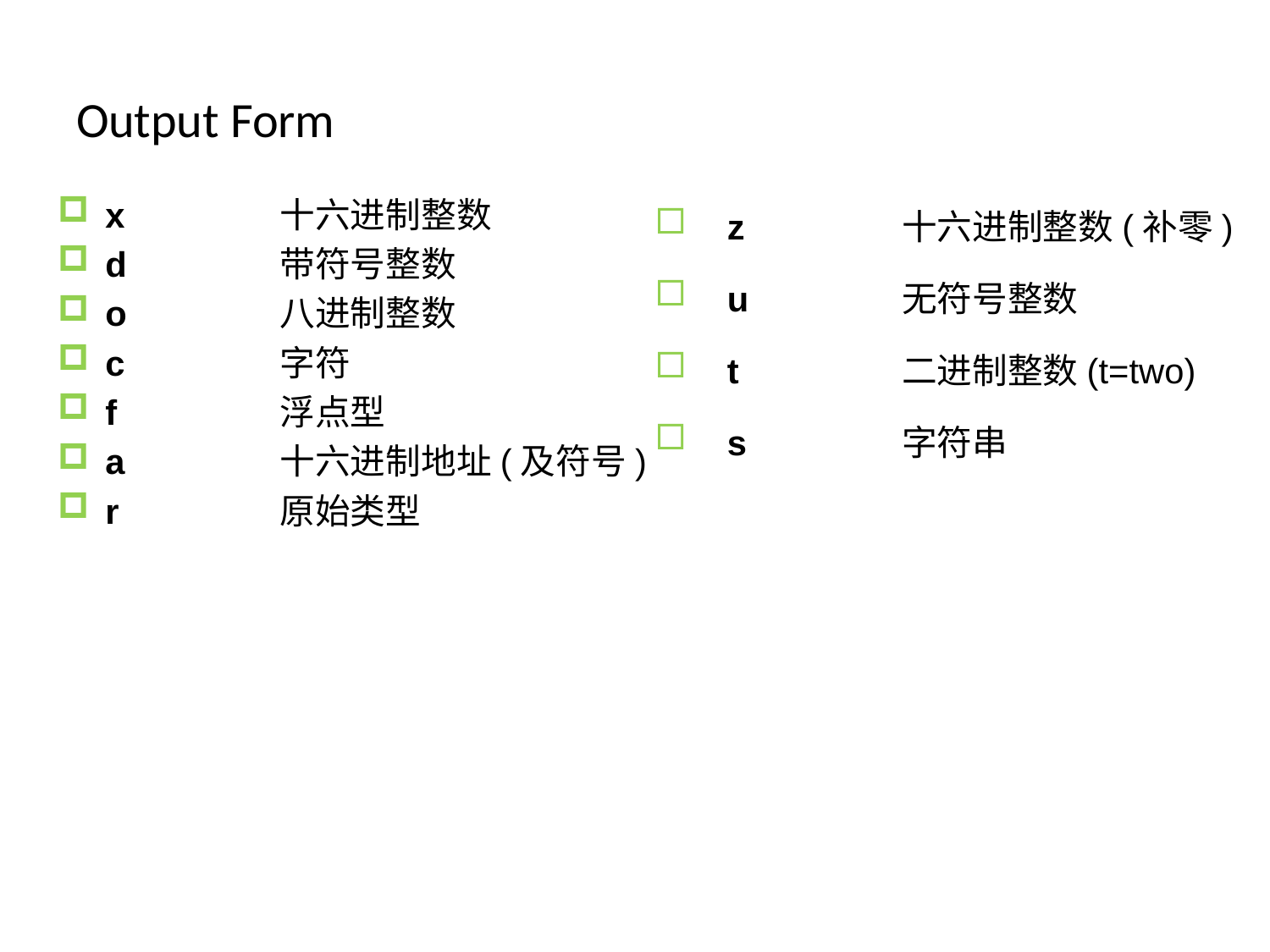

# Output Form
x 	    十六进制整数
d	    带符号整数
o	    八进制整数
c	    字符
f	    浮点型
a	    十六进制地址(及符号)
r	    原始类型

z 	    十六进制整数(补零)
u	    无符号整数
t	    二进制整数(t=two)
s	    字符串